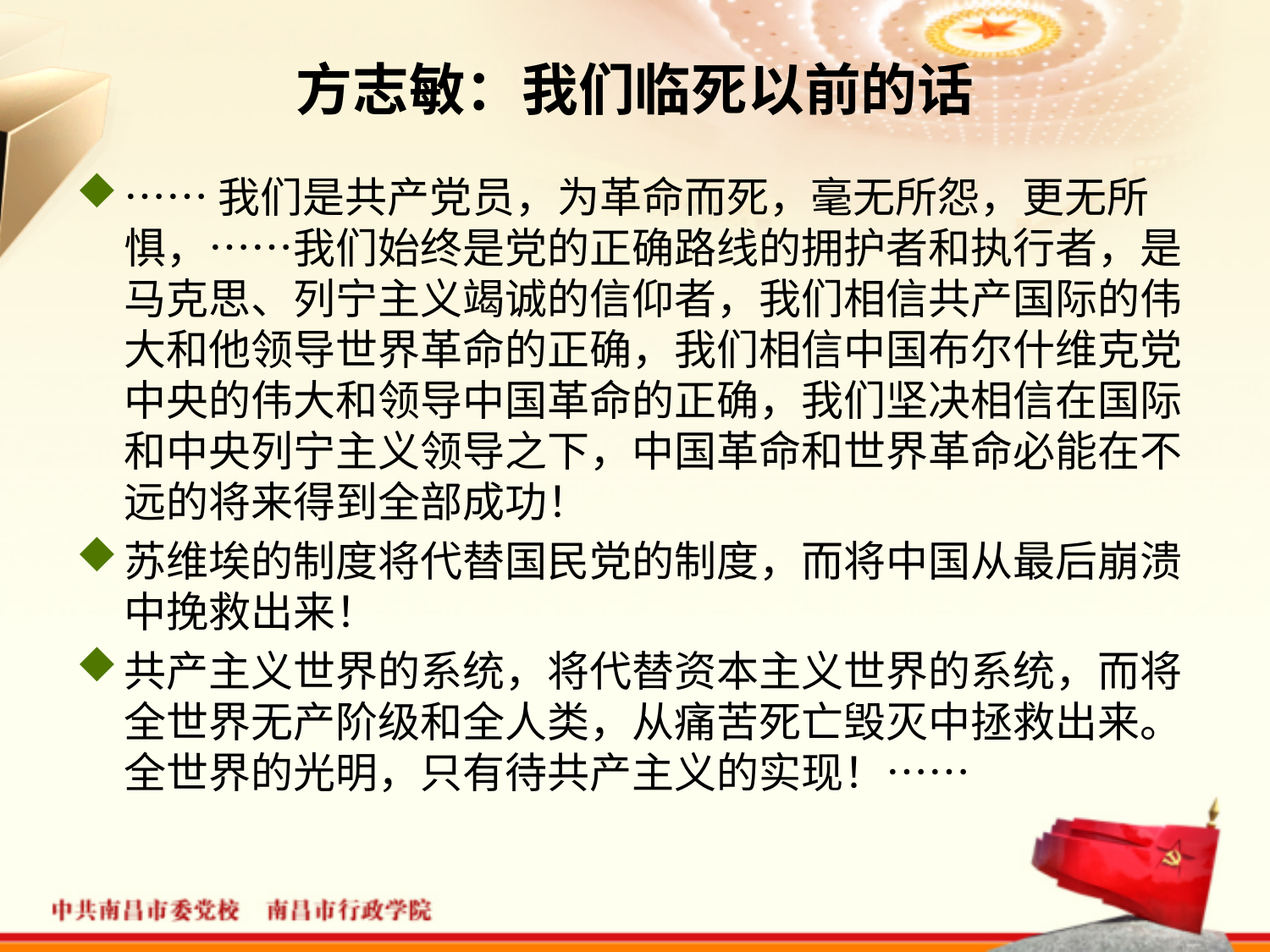

# 方志敏：我们临死以前的话
……我们是共产党员，为革命而死，毫无所怨，更无所惧，……我们始终是党的正确路线的拥护者和执行者，是马克思、列宁主义竭诚的信仰者，我们相信共产国际的伟大和他领导世界革命的正确，我们相信中国布尔什维克党中央的伟大和领导中国革命的正确，我们坚决相信在国际和中央列宁主义领导之下，中国革命和世界革命必能在不远的将来得到全部成功！
苏维埃的制度将代替国民党的制度，而将中国从最后崩溃中挽救出来！
共产主义世界的系统，将代替资本主义世界的系统，而将全世界无产阶级和全人类，从痛苦死亡毁灭中拯救出来。全世界的光明，只有待共产主义的实现！……